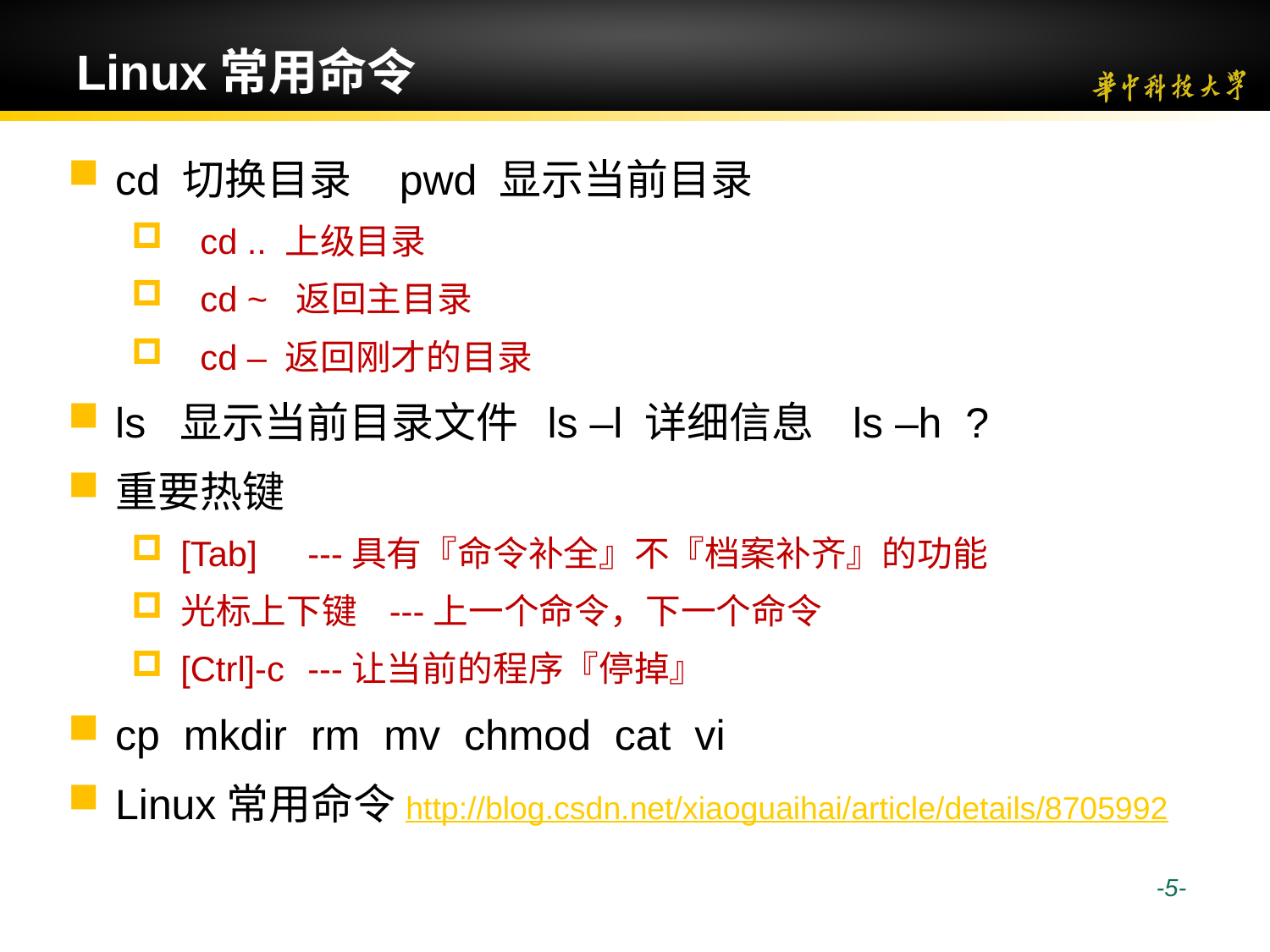

# Linux常用命令
cd 切换目录    pwd 显示当前目录
  cd .. 上级目录
  cd ~  返回主目录
  cd – 返回刚才的目录
ls  显示当前目录文件  ls –l 详细信息   ls –h  ?
重要热键
[Tab]	---具有『命令补全』不『档案补齐』的功能
光标上下键   ---上一个命令，下一个命令
[Ctrl]-c	---让当前的程序『停掉』
cp  mkdir  rm  mv  chmod  cat  vi
Linux常用命令http://blog.csdn.net/xiaoguaihai/article/details/8705992

 -5-